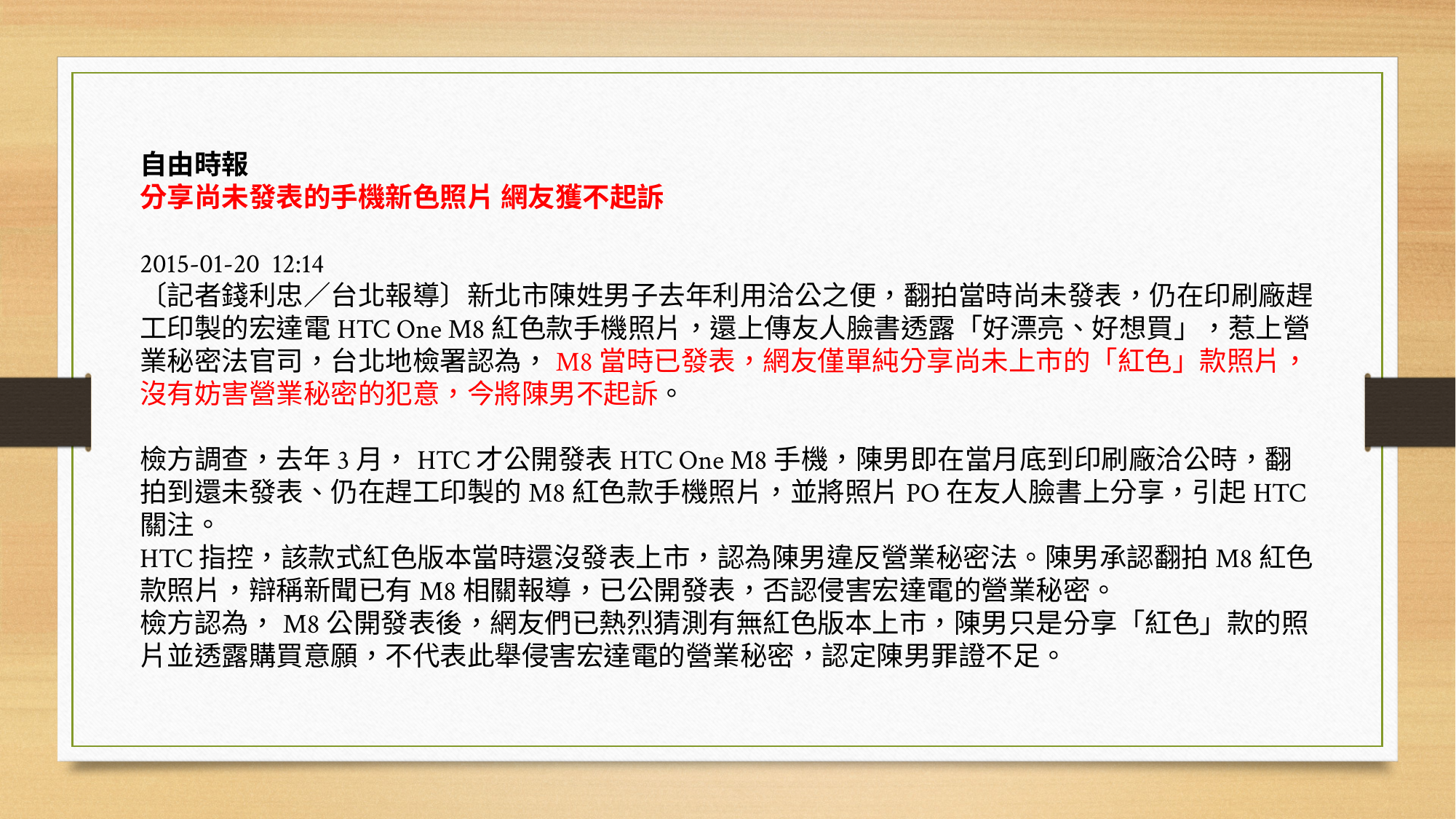

自由時報
分享尚未發表的手機新色照片 網友獲不起訴

2015-01-20  12:14
〔記者錢利忠／台北報導〕新北市陳姓男子去年利用洽公之便，翻拍當時尚未發表，仍在印刷廠趕工印製的宏達電HTC One M8紅色款手機照片，還上傳友人臉書透露「好漂亮、好想買」，惹上營業秘密法官司，台北地檢署認為，M8當時已發表，網友僅單純分享尚未上市的「紅色」款照片，沒有妨害營業秘密的犯意，今將陳男不起訴。

檢方調查，去年3月，HTC才公開發表HTC One M8手機，陳男即在當月底到印刷廠洽公時，翻拍到還未發表、仍在趕工印製的M8紅色款手機照片，並將照片PO在友人臉書上分享，引起HTC關注。
HTC指控，該款式紅色版本當時還沒發表上市，認為陳男違反營業秘密法。陳男承認翻拍M8紅色款照片，辯稱新聞已有M8相關報導，已公開發表，否認侵害宏達電的營業秘密。
檢方認為，M8公開發表後，網友們已熱烈猜測有無紅色版本上市，陳男只是分享「紅色」款的照片並透露購買意願，不代表此舉侵害宏達電的營業秘密，認定陳男罪證不足。